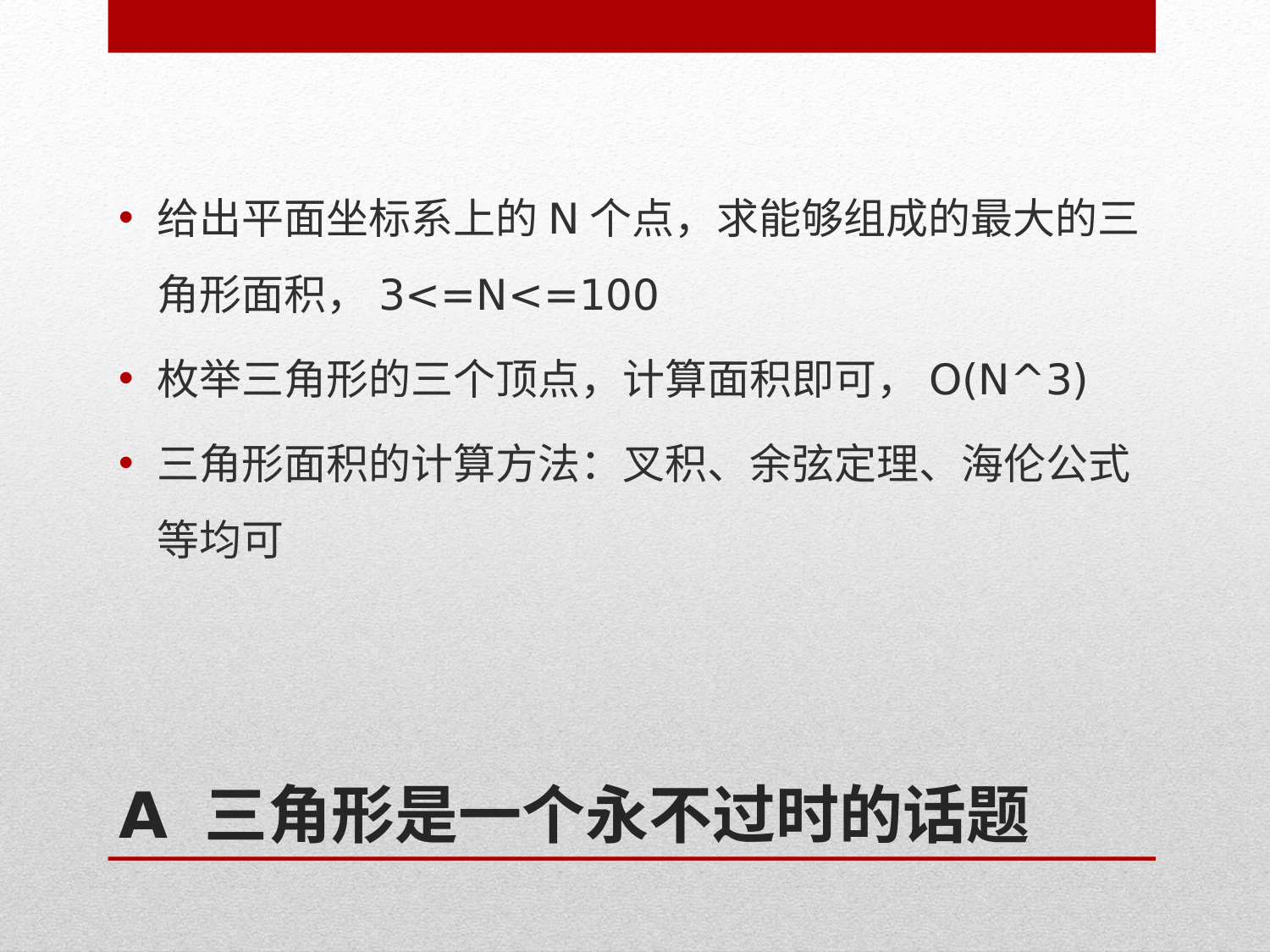

给出平面坐标系上的N个点，求能够组成的最大的三角形面积，3<=N<=100
枚举三角形的三个顶点，计算面积即可，O(N^3)
三角形面积的计算方法：叉积、余弦定理、海伦公式等均可
# A 三角形是一个永不过时的话题